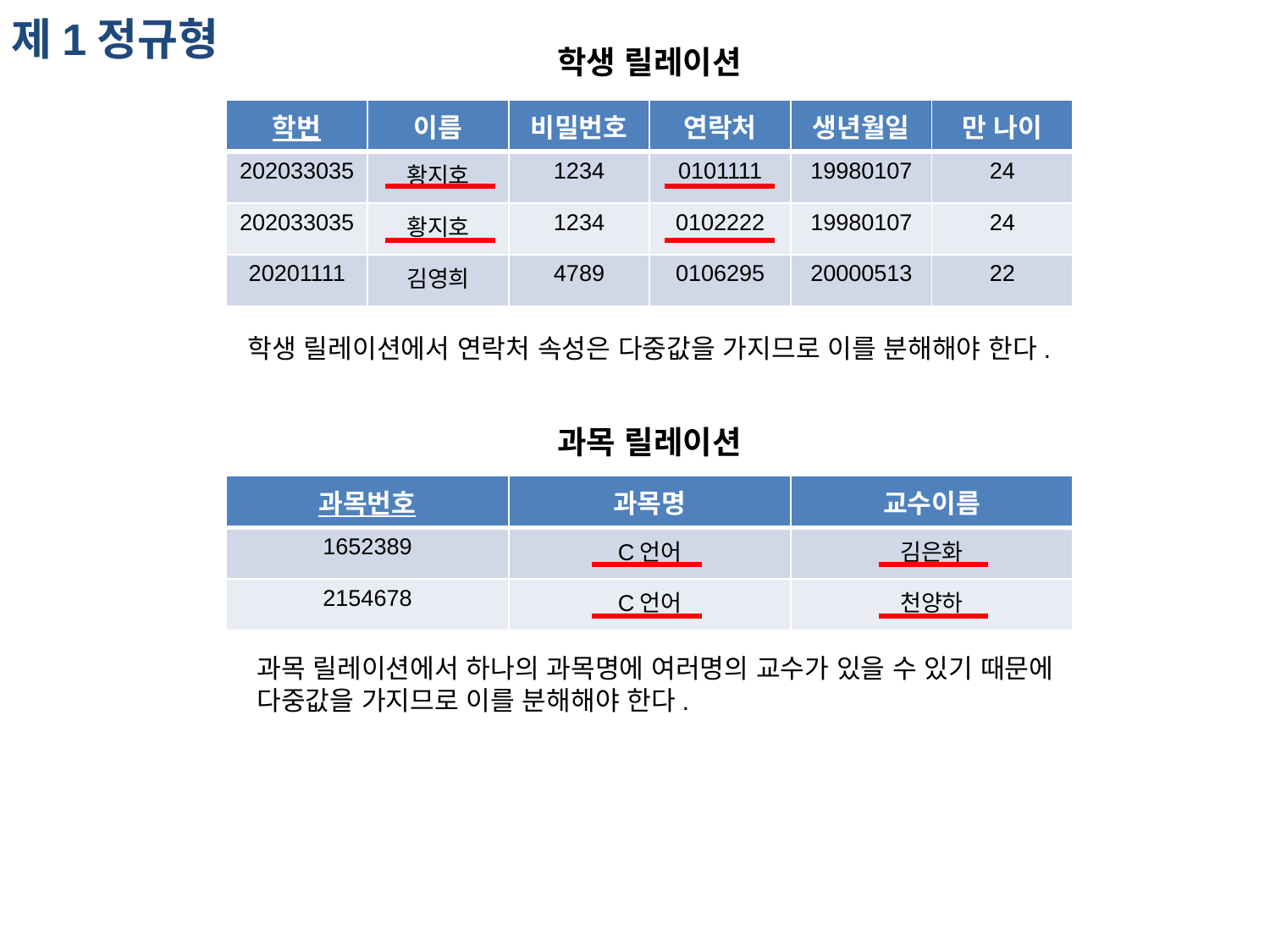

제1정규형
학생 릴레이션
| 학번 | 이름 | 비밀번호 | 연락처 | 생년월일 | 만 나이 |
| --- | --- | --- | --- | --- | --- |
| 202033035 | 황지호 | 1234 | 0101111 | 19980107 | 24 |
| 202033035 | 황지호 | 1234 | 0102222 | 19980107 | 24 |
| 20201111 | 김영희 | 4789 | 0106295 | 20000513 | 22 |
학생 릴레이션에서 연락처 속성은 다중값을 가지므로 이를 분해해야 한다.
과목 릴레이션
| 과목번호 | 과목명 | 교수이름 |
| --- | --- | --- |
| 1652389 | C언어 | 김은화 |
| 2154678 | C언어 | 천양하 |
과목 릴레이션에서 하나의 과목명에 여러명의 교수가 있을 수 있기 때문에
다중값을 가지므로 이를 분해해야 한다.